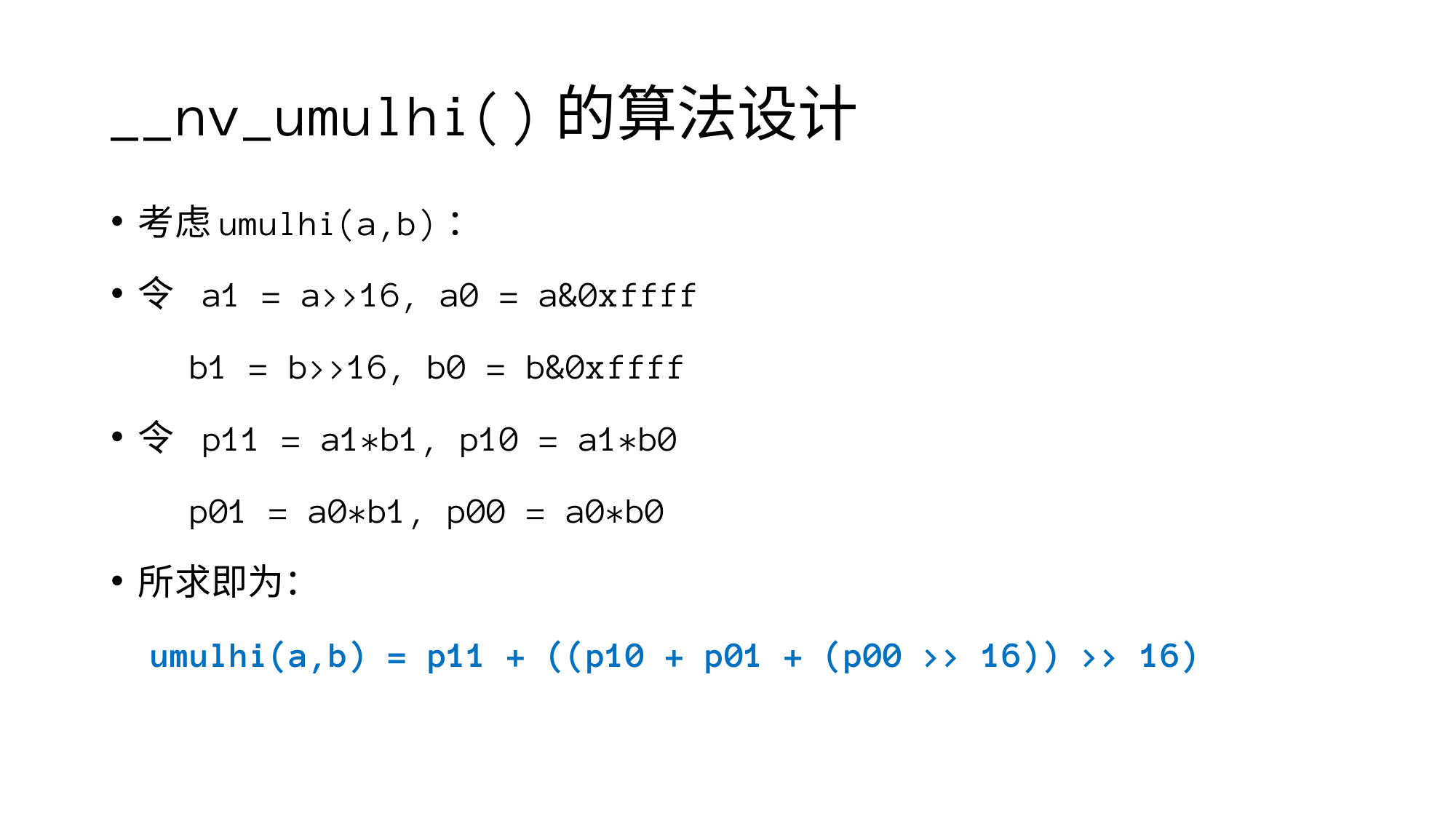

# __nv_umulhi()的算法设计
考虑umulhi(a,b)：
令 a1 = a>>16, a0 = a&0xffff
    b1 = b>>16, b0 = b&0xffff
令 p11 = a1*b1, p10 = a1*b0
    p01 = a0*b1, p00 = a0*b0
所求即为：
  umulhi(a,b) = p11 + ((p10 + p01 + (p00 >> 16)) >> 16)